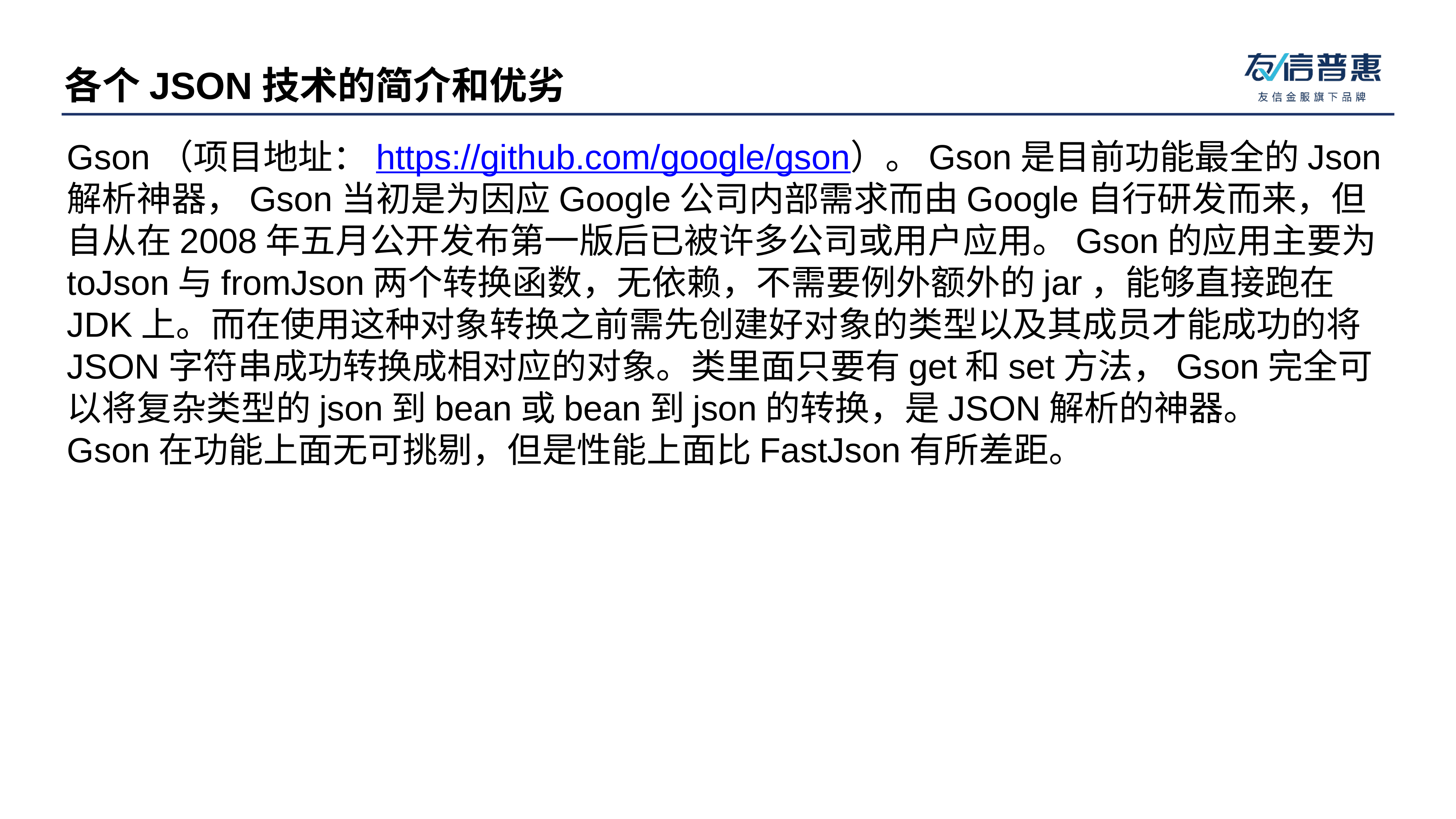

各个JSON技术的简介和优劣
Gson（项目地址：https://github.com/google/gson）。Gson是目前功能最全的Json解析神器，Gson当初是为因应Google公司内部需求而由Google自行研发而来，但自从在2008年五月公开发布第一版后已被许多公司或用户应用。Gson的应用主要为toJson与fromJson两个转换函数，无依赖，不需要例外额外的jar，能够直接跑在JDK上。而在使用这种对象转换之前需先创建好对象的类型以及其成员才能成功的将JSON字符串成功转换成相对应的对象。类里面只要有get和set方法，Gson完全可以将复杂类型的json到bean或bean到json的转换，是JSON解析的神器。
Gson在功能上面无可挑剔，但是性能上面比FastJson有所差距。